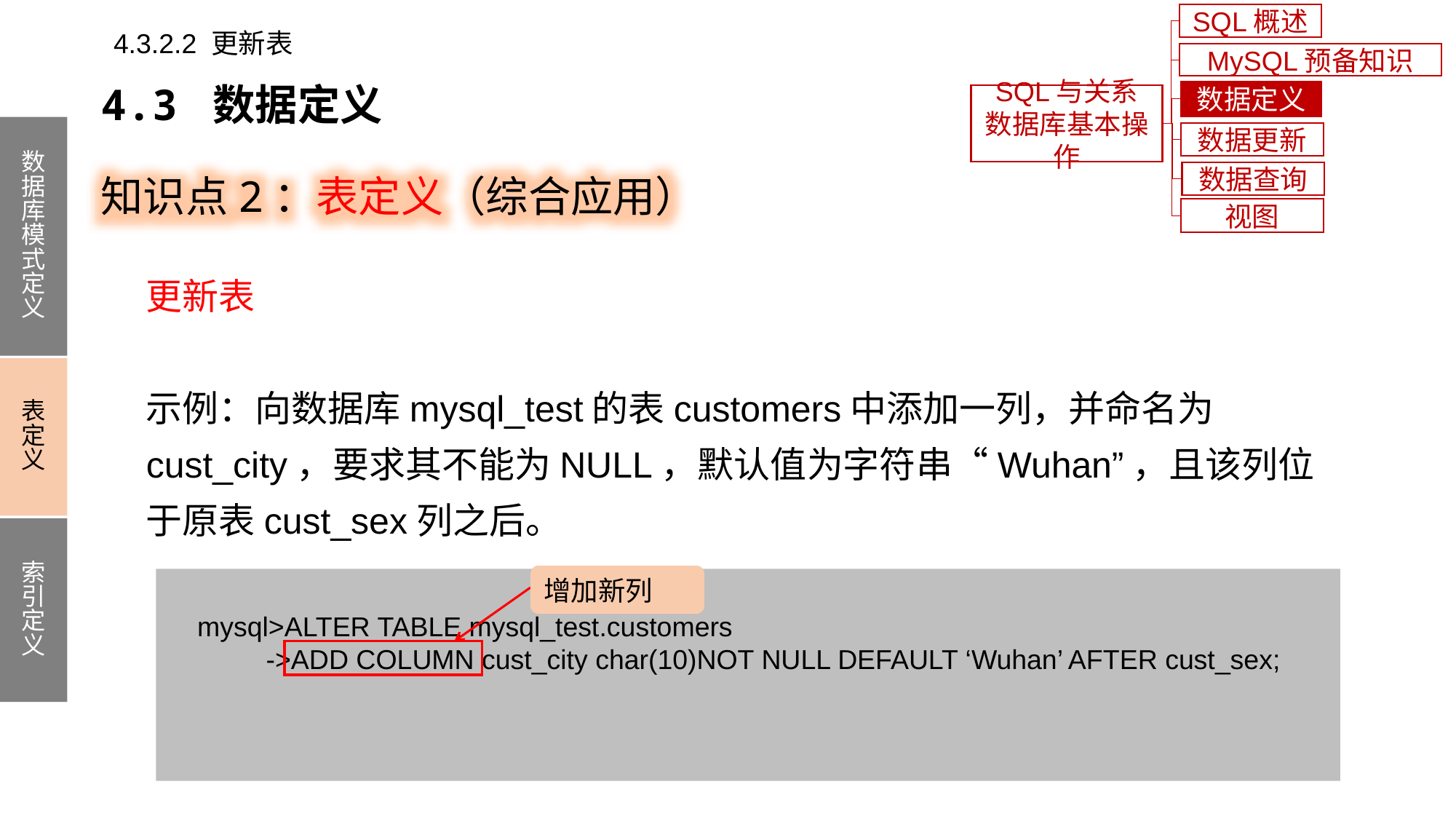

SQL概述
4.3.2.2 更新表
MySQL预备知识
4.3 数据定义
数据定义
SQL与关系数据库基本操作
数据库模式定义
表定义
索引定义
数据更新
知识点2：表定义（综合应用）
数据查询
视图
更新表

示例：向数据库mysql_test的表customers中添加一列，并命名为cust_city，要求其不能为NULL，默认值为字符串“Wuhan”，且该列位于原表cust_sex列之后。
增加新列
    mysql>ALTER TABLE mysql_test.customers
             ->ADD COLUMN cust_city char(10)NOT NULL DEFAULT ‘Wuhan’ AFTER cust_sex;